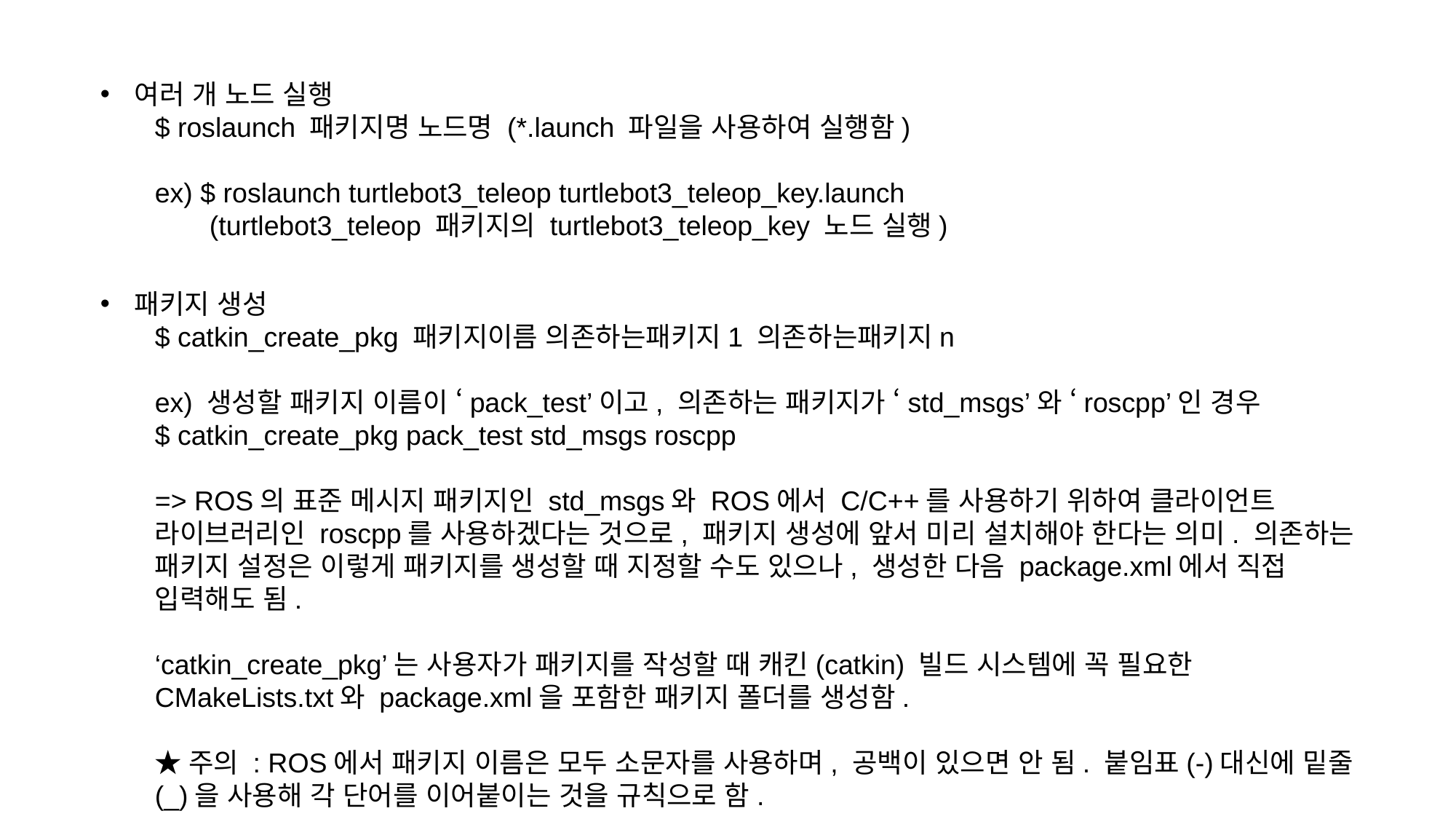

여러 개 노드 실행
$ roslaunch 패키지명 노드명 (*.launch 파일을 사용하여 실행함)

ex) $ roslaunch turtlebot3_teleop turtlebot3_teleop_key.launch
(turtlebot3_teleop 패키지의 turtlebot3_teleop_key 노드 실행)
패키지 생성
$ catkin_create_pkg 패키지이름 의존하는패키지1 의존하는패키지n

ex) 생성할 패키지 이름이 ‘pack_test’이고, 의존하는 패키지가 ‘std_msgs’와 ‘roscpp’인 경우
$ catkin_create_pkg pack_test std_msgs roscpp

=> ROS의 표준 메시지 패키지인 std_msgs와 ROS에서 C/C++를 사용하기 위하여 클라이언트 라이브러리인 roscpp를 사용하겠다는 것으로, 패키지 생성에 앞서 미리 설치해야 한다는 의미. 의존하는 패키지 설정은 이렇게 패키지를 생성할 때 지정할 수도 있으나, 생성한 다음 package.xml에서 직접 입력해도 됨.

‘catkin_create_pkg’는 사용자가 패키지를 작성할 때 캐킨(catkin) 빌드 시스템에 꼭 필요한 CMakeLists.txt와 package.xml을 포함한 패키지 폴더를 생성함.

★주의 : ROS에서 패키지 이름은 모두 소문자를 사용하며, 공백이 있으면 안 됨. 붙임표(-)대신에 밑줄(_)을 사용해 각 단어를 이어붙이는 것을 규칙으로 함.